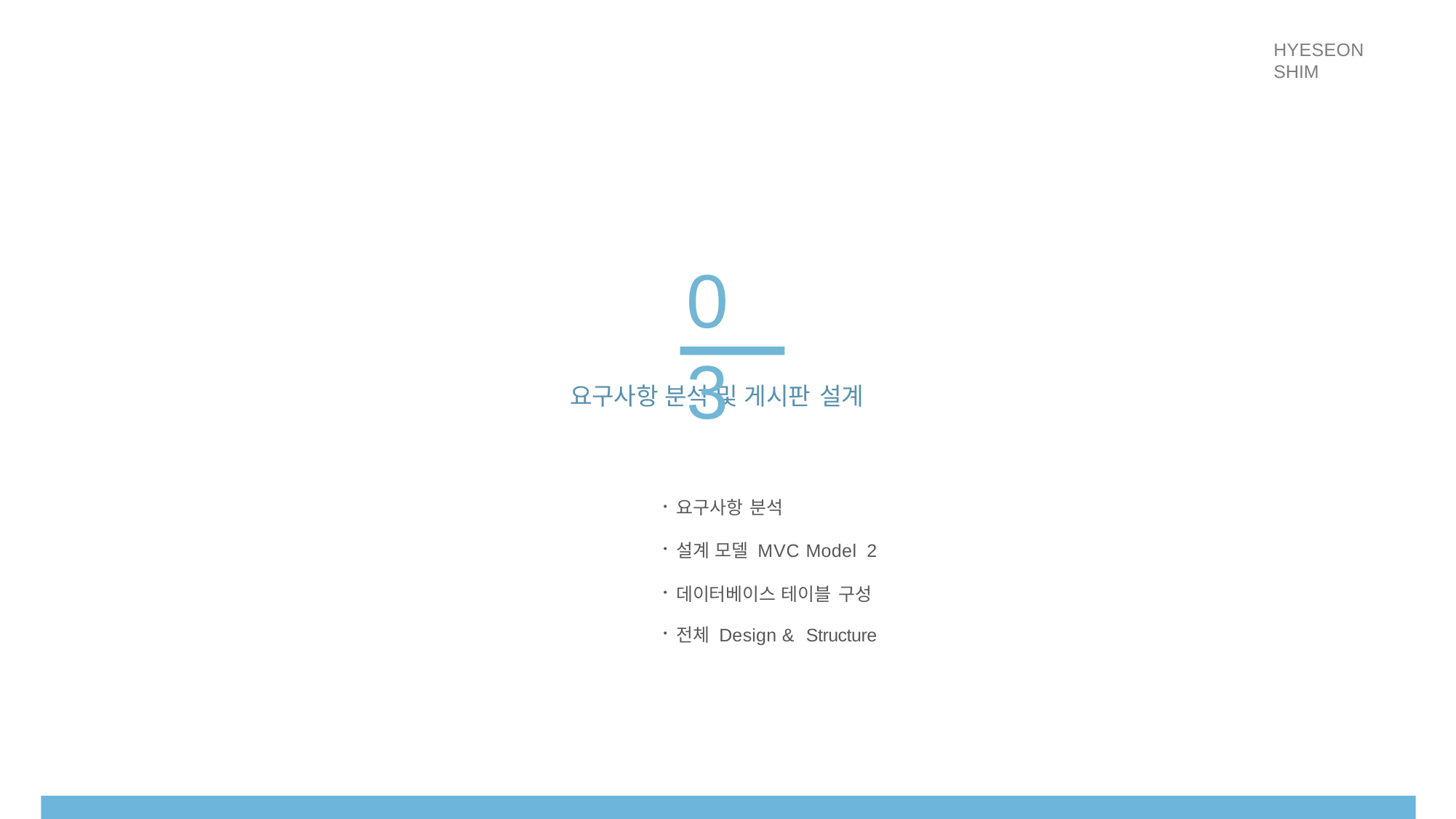

HYESEON SHIM
# 03

요구사항 분석 및 게시판 설계
요구사항 분석
설계 모델 MVC Model 2
데이터베이스 테이블 구성
전체 Design & Structure